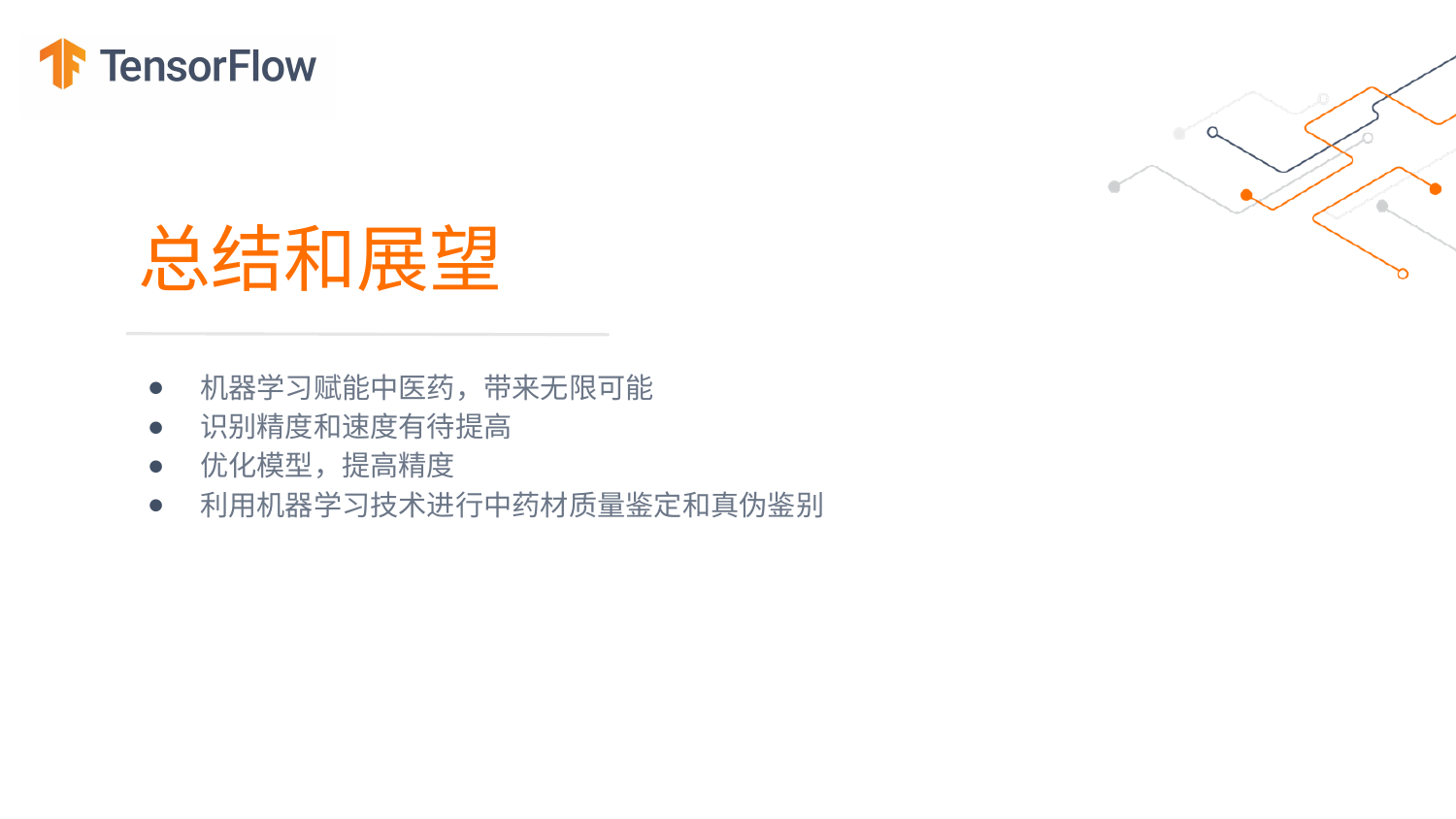

总结和展望
机器学习赋能中医药，带来无限可能
识别精度和速度有待提高
优化模型，提高精度
利用机器学习技术进行中药材质量鉴定和真伪鉴别